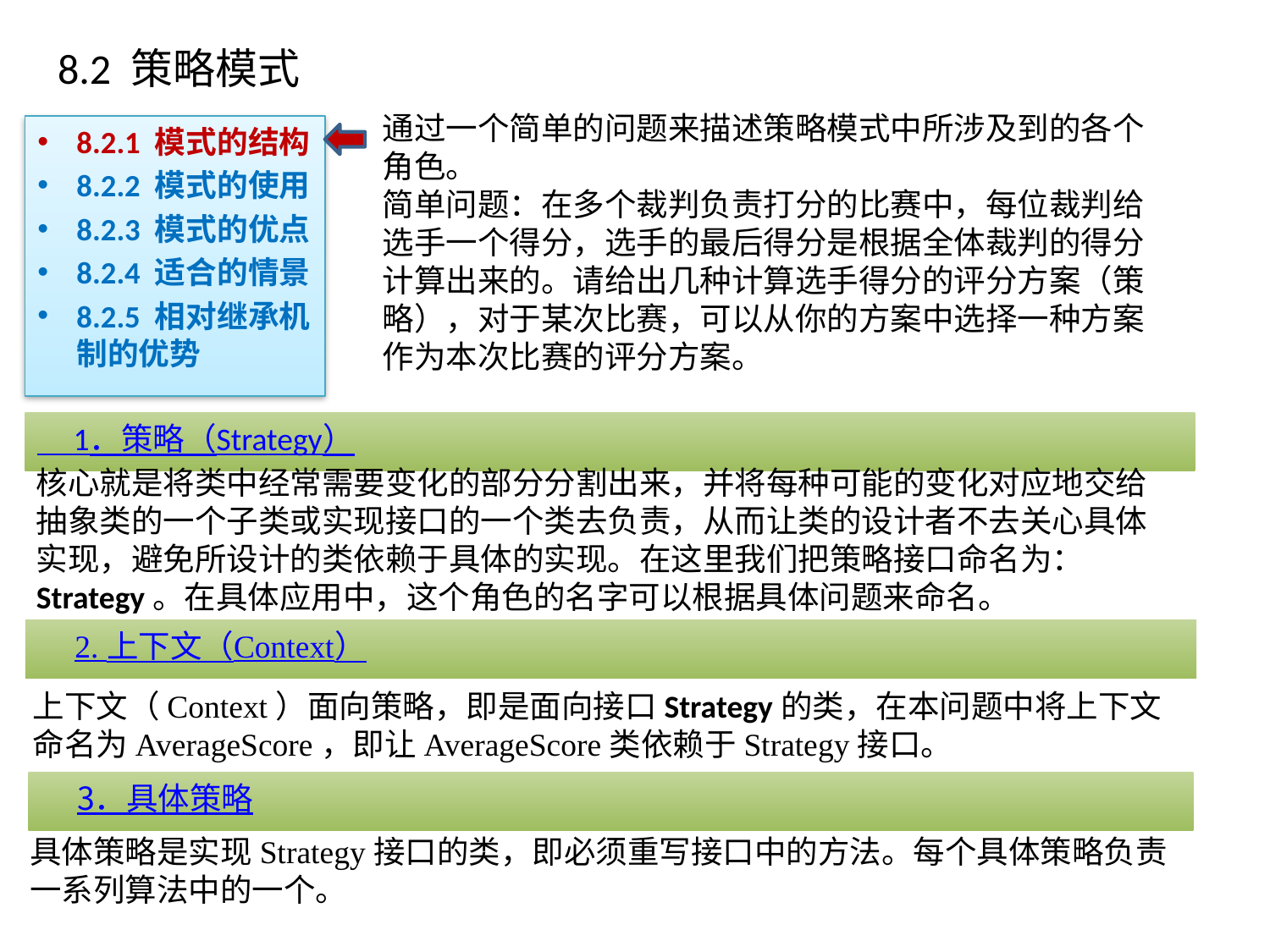

# 8.2 策略模式
通过一个简单的问题来描述策略模式中所涉及到的各个角色。
简单问题：在多个裁判负责打分的比赛中，每位裁判给选手一个得分，选手的最后得分是根据全体裁判的得分计算出来的。请给出几种计算选手得分的评分方案（策略），对于某次比赛，可以从你的方案中选择一种方案作为本次比赛的评分方案。
8.2.1 模式的结构
8.2.2 模式的使用
8.2.3 模式的优点
8.2.4 适合的情景
8.2.5 相对继承机制的优势

     1．策略（Strategy）
核心就是将类中经常需要变化的部分分割出来，并将每种可能的变化对应地交给抽象类的一个子类或实现接口的一个类去负责，从而让类的设计者不去关心具体实现，避免所设计的类依赖于具体的实现。在这里我们把策略接口命名为：Strategy。在具体应用中，这个角色的名字可以根据具体问题来命名。
2. 上下文（Context）
上下文（Context）面向策略，即是面向接口Strategy的类，在本问题中将上下文命名为AverageScore，即让AverageScore类依赖于Strategy接口。
    3．具体策略
具体策略是实现Strategy接口的类，即必须重写接口中的方法。每个具体策略负责一系列算法中的一个。